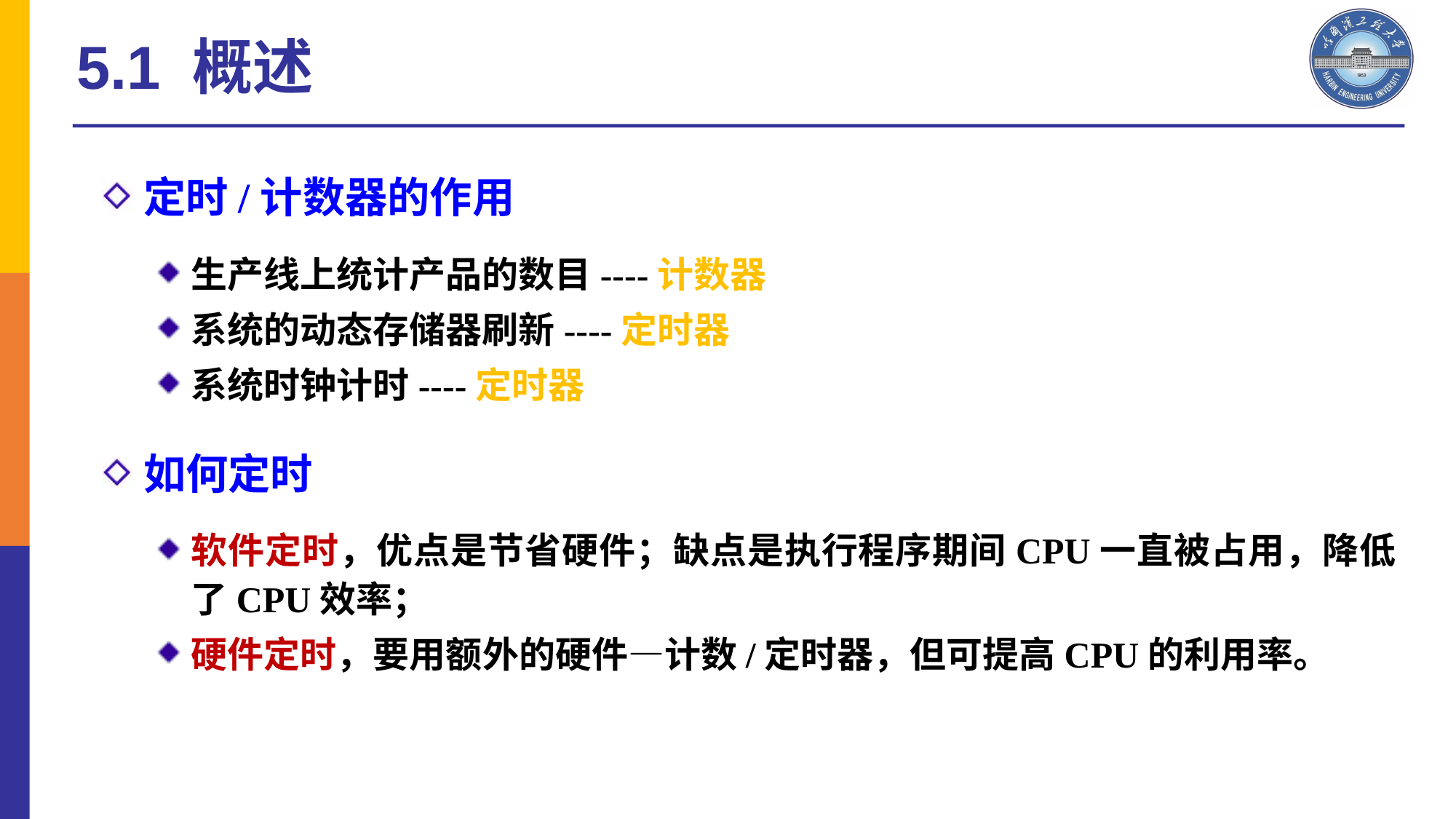

5.1 概述
定时/计数器的作用
生产线上统计产品的数目----计数器
系统的动态存储器刷新----定时器
系统时钟计时----定时器
如何定时
软件定时，优点是节省硬件；缺点是执行程序期间CPU一直被占用，降低了CPU效率；
硬件定时，要用额外的硬件—计数/定时器，但可提高CPU的利用率。